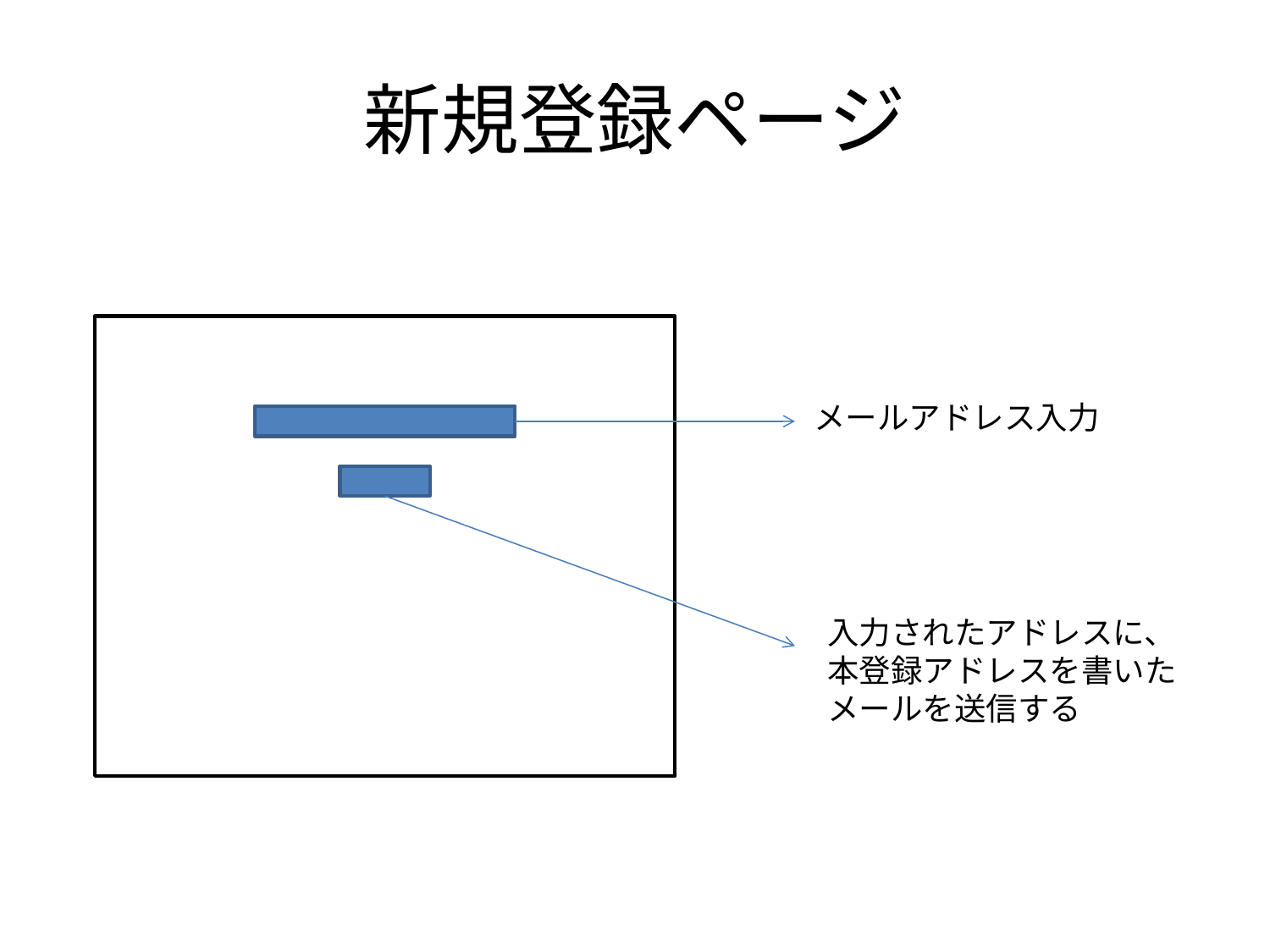

# 新規登録ページ

メールアドレス入力

入力されたアドレスに、
本登録アドレスを書いた
メールを送信する